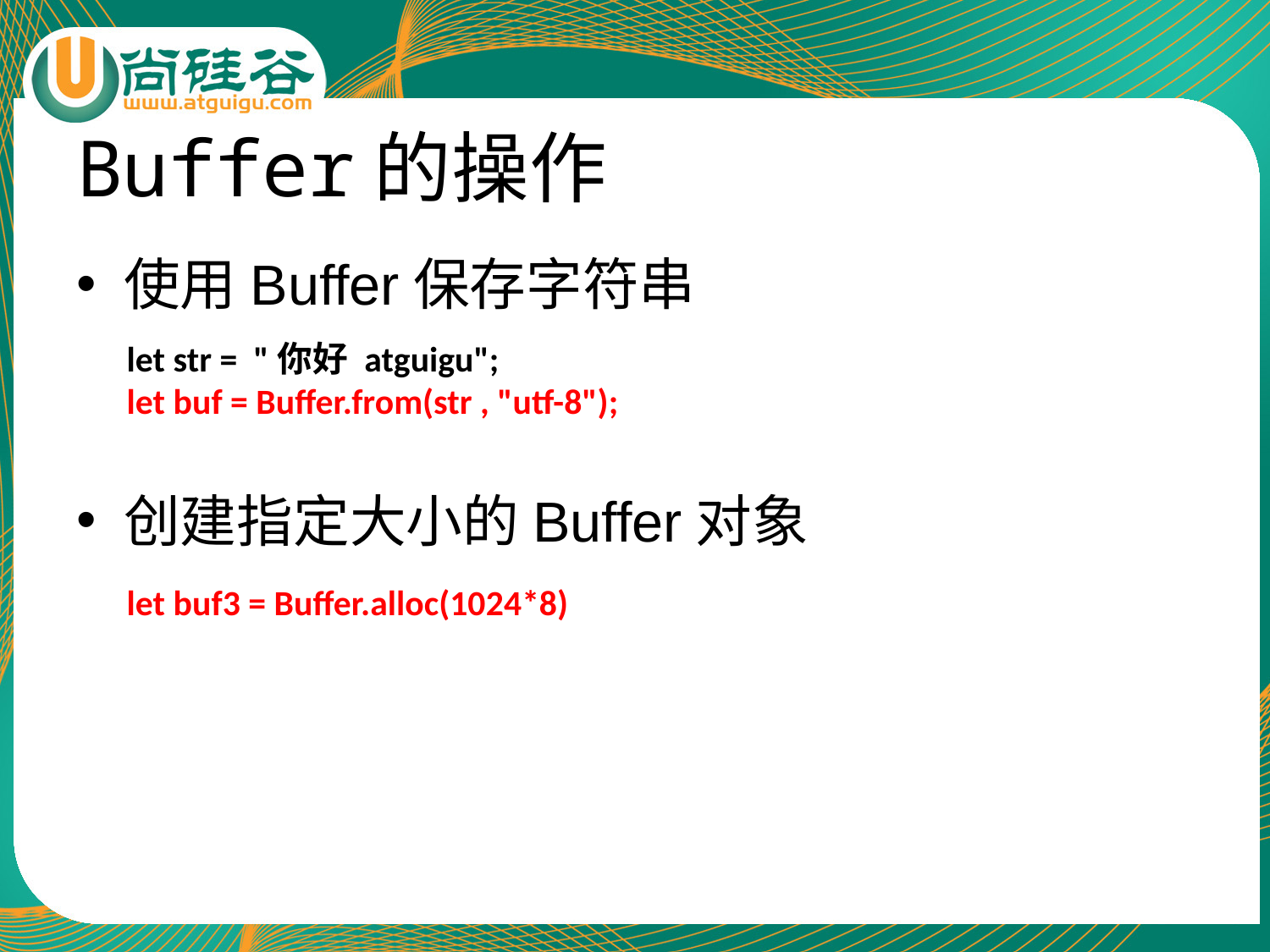

# Buffer的操作
使用Buffer保存字符串

创建指定大小的Buffer对象
let str =  "你好 atguigu";
let buf = Buffer.from(str , "utf-8");
let buf3 = Buffer.alloc(1024*8)